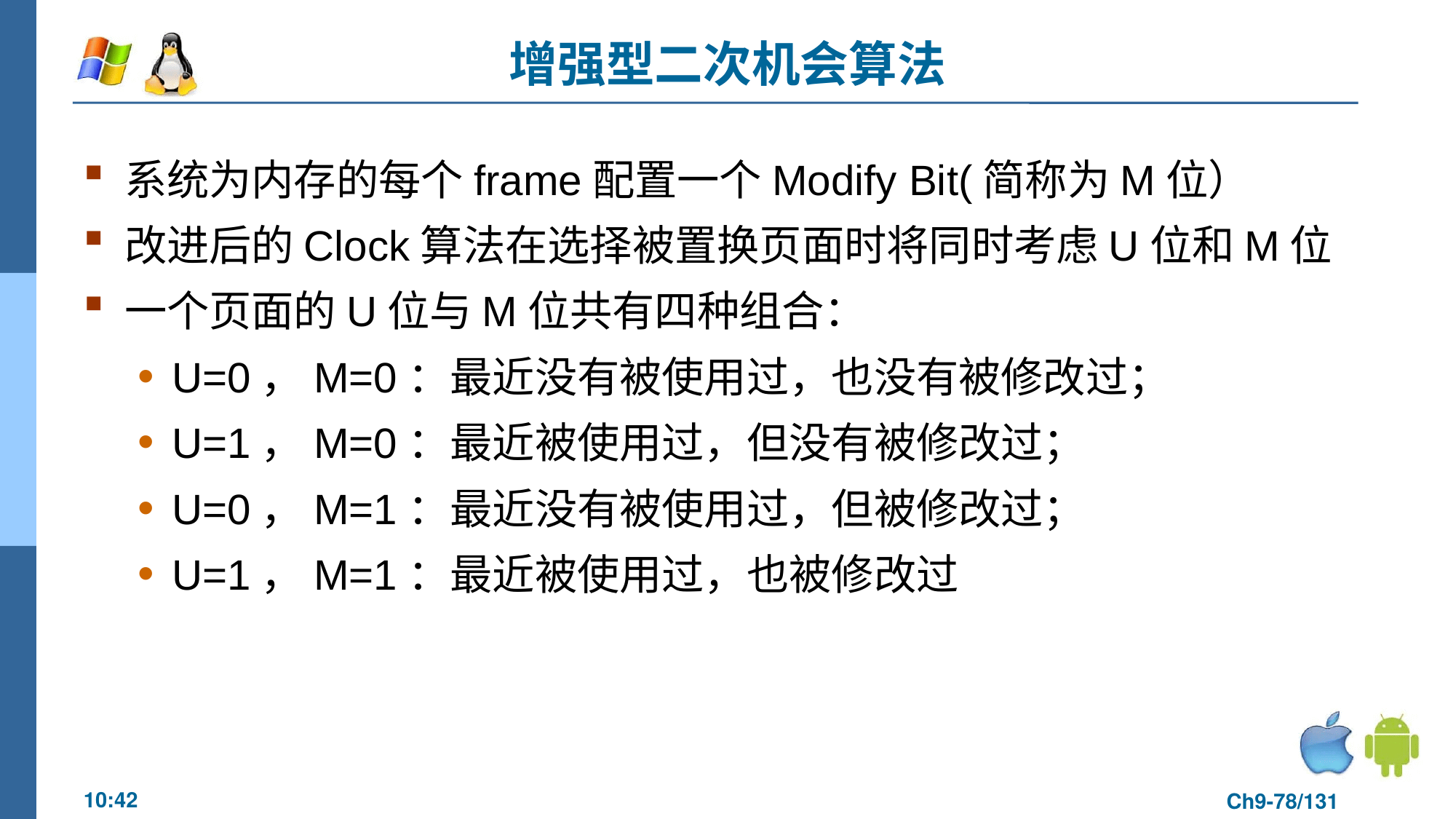

# 增强型二次机会算法
系统为内存的每个frame配置一个Modify Bit(简称为M位）
改进后的Clock算法在选择被置换页面时将同时考虑U位和M位
一个页面的U位与M位共有四种组合：
U=0，M=0：最近没有被使用过，也没有被修改过；
U=1，M=0：最近被使用过，但没有被修改过；
U=0，M=1：最近没有被使用过，但被修改过；
U=1，M=1：最近被使用过，也被修改过